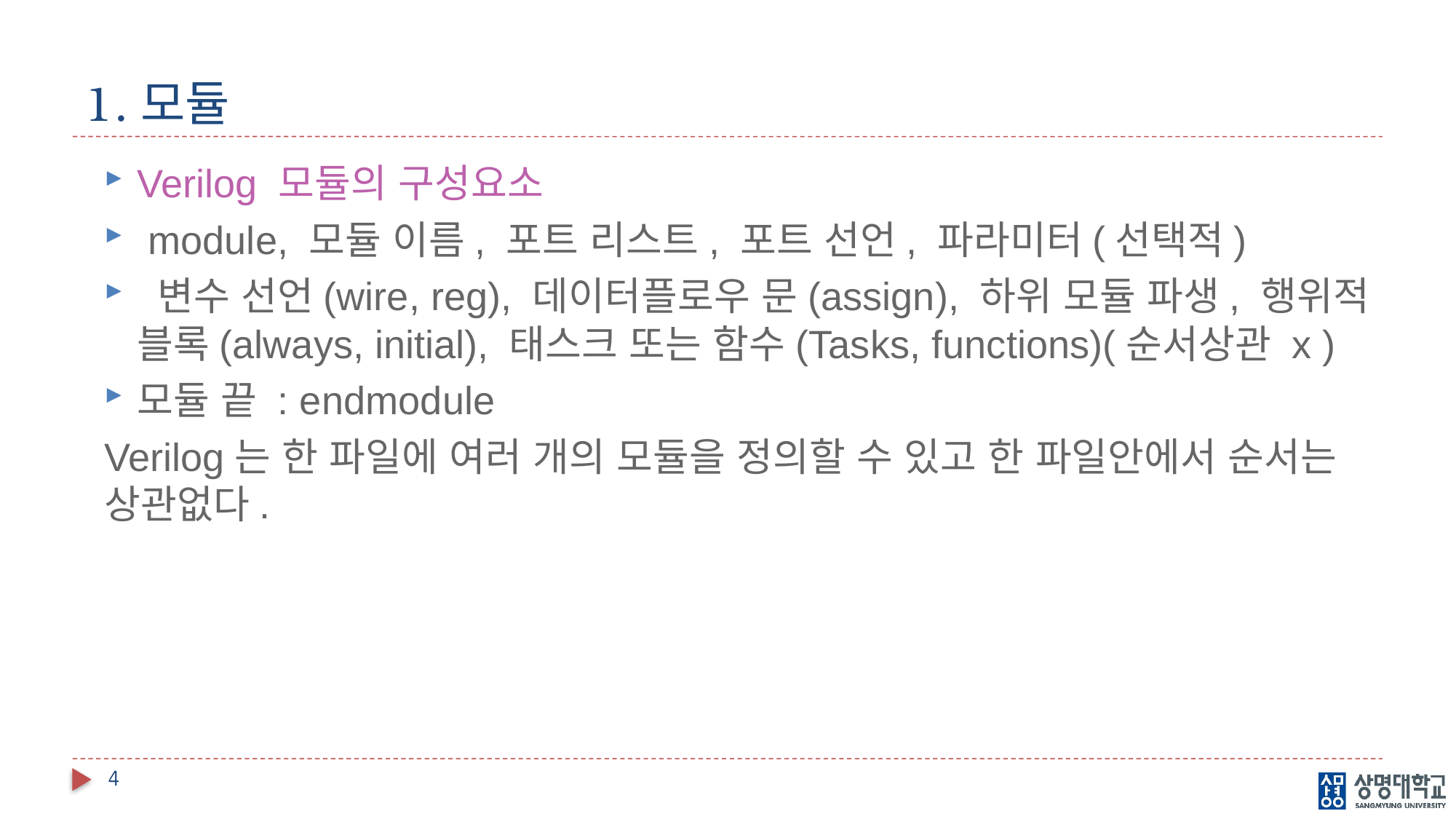

# 1.모듈

Verilog 모듈의 구성요소
 module, 모듈 이름, 포트 리스트, 포트 선언, 파라미터(선택적)
 변수 선언(wire, reg), 데이터플로우 문(assign), 하위 모듈 파생, 행위적 블록(always, initial), 태스크 또는 함수(Tasks, functions)(순서상관 x )
모듈 끝 : endmodule
​Verilog는 한 파일에 여러 개의 모듈을 정의할 수 있고 한 파일안에서 순서는 상관없다.

4